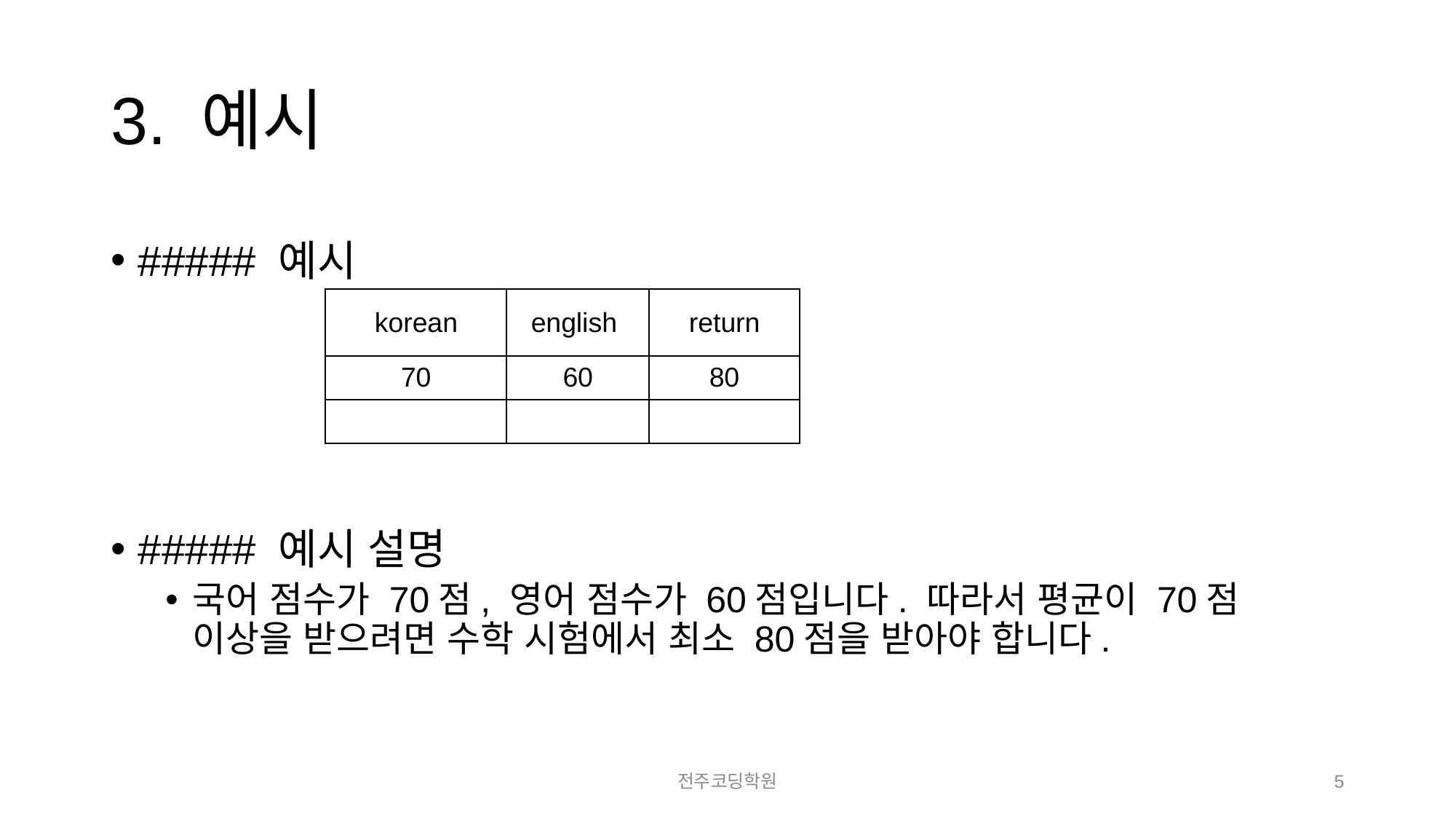

# 3. 예시
##### 예시

##### 예시 설명
국어 점수가 70점, 영어 점수가 60점입니다. 따라서 평균이 70점 이상을 받으려면 수학 시험에서 최소 80점을 받아야 합니다.
| korean | english | return |
| --- | --- | --- |
| 70 | 60 | 80 |
|  |  |  |
전주코딩학원
5